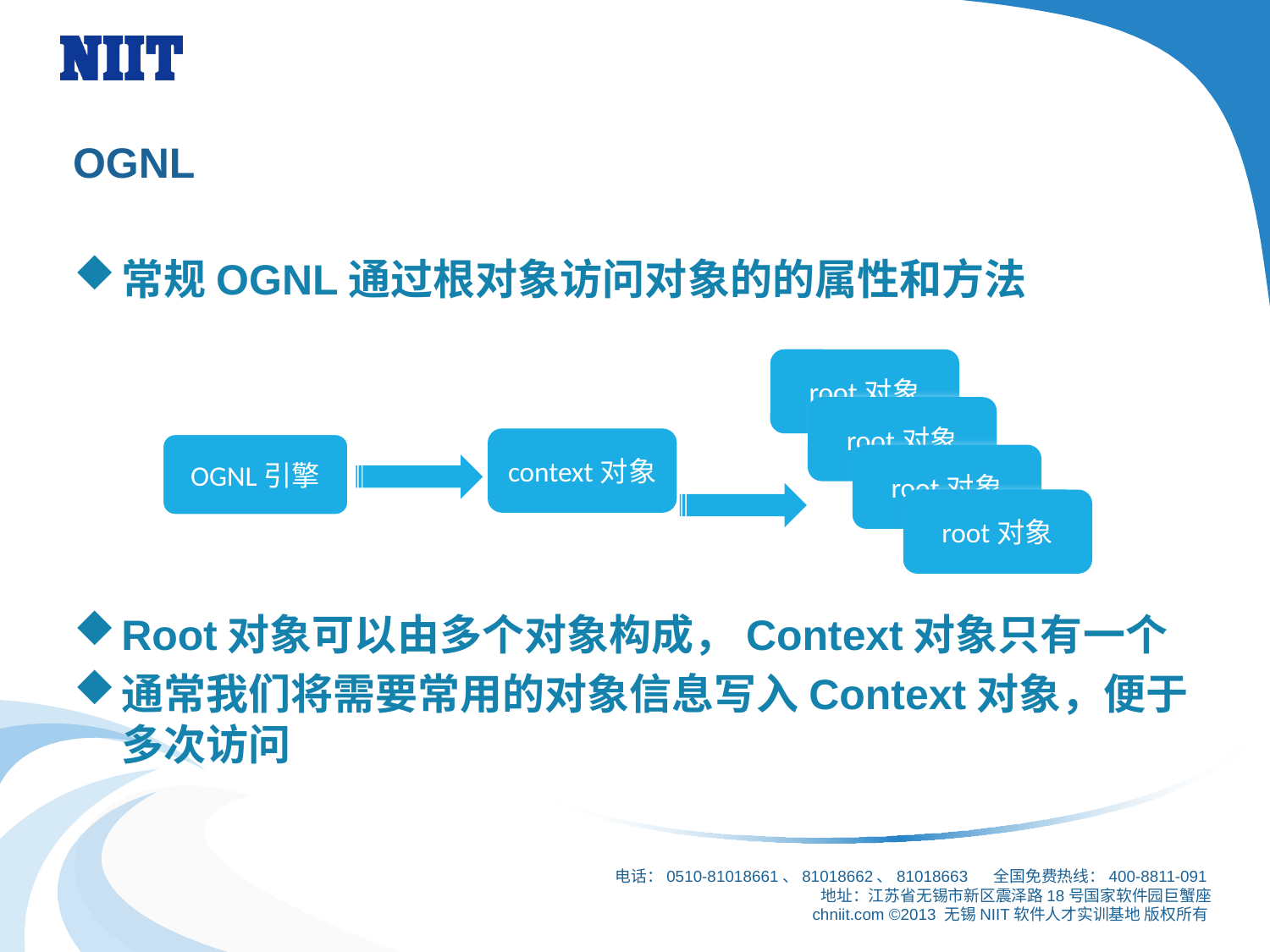

# OGNL
常规OGNL通过根对象访问对象的的属性和方法

Root对象可以由多个对象构成，Context对象只有一个
通常我们将需要常用的对象信息写入Context对象，便于多次访问

root对象
root对象
context对象
OGNL引擎
root对象

root对象